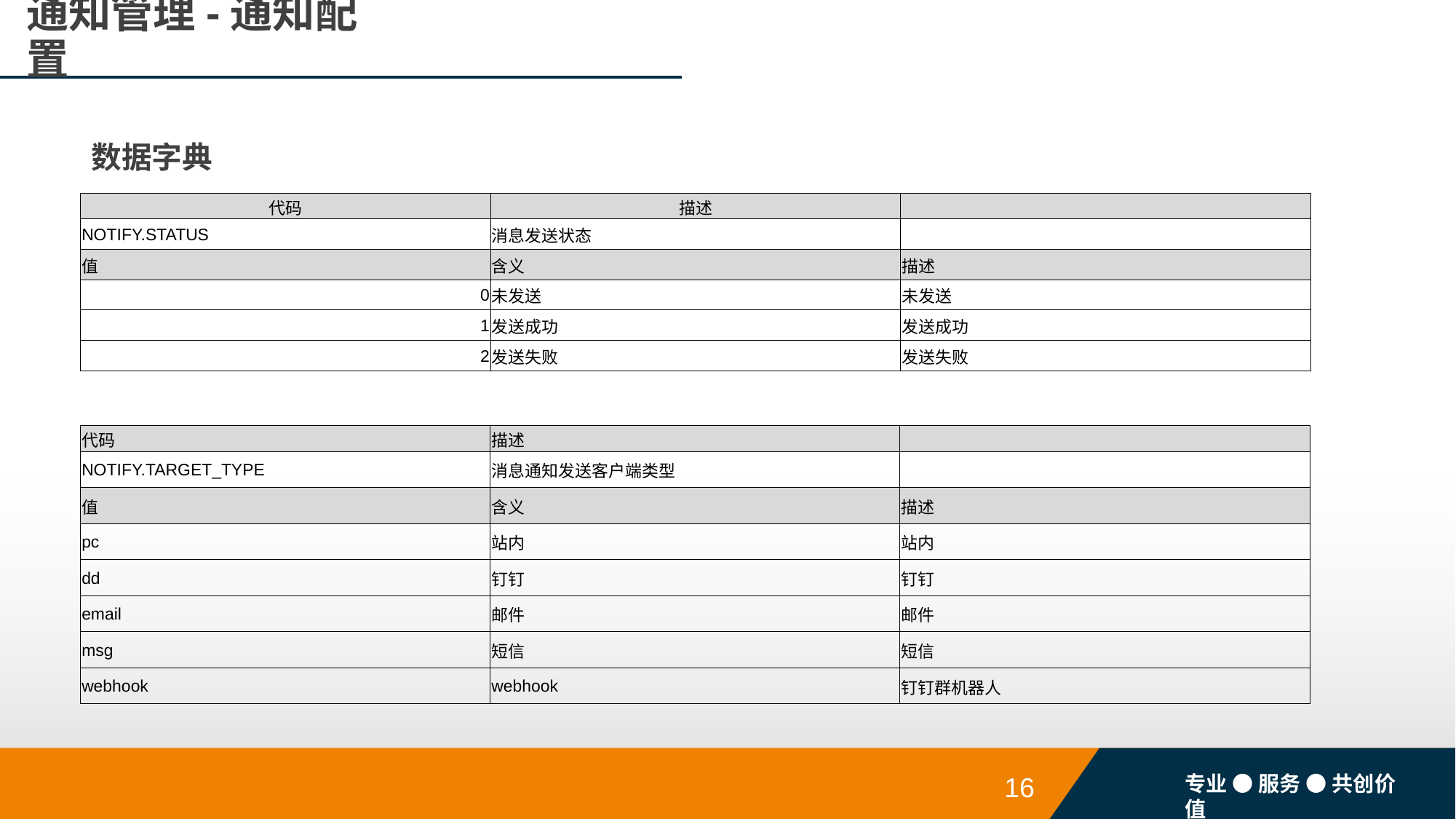

# 通知管理-通知配置
数据字典
| 代码 | 描述 |  |
| --- | --- | --- |
| NOTIFY.STATUS | 消息发送状态 |  |
| 值 | 含义 | 描述 |
| 0 | 未发送 | 未发送 |
| 1 | 发送成功 | 发送成功 |
| 2 | 发送失败 | 发送失败 |
| 代码 | 描述 |  |
| --- | --- | --- |
| NOTIFY.TARGET\_TYPE | 消息通知发送客户端类型 |  |
| 值 | 含义 | 描述 |
| pc | 站内 | 站内 |
| dd | 钉钉 | 钉钉 |
| email | 邮件 | 邮件 |
| msg | 短信 | 短信 |
| webhook | webhook | 钉钉群机器人 |